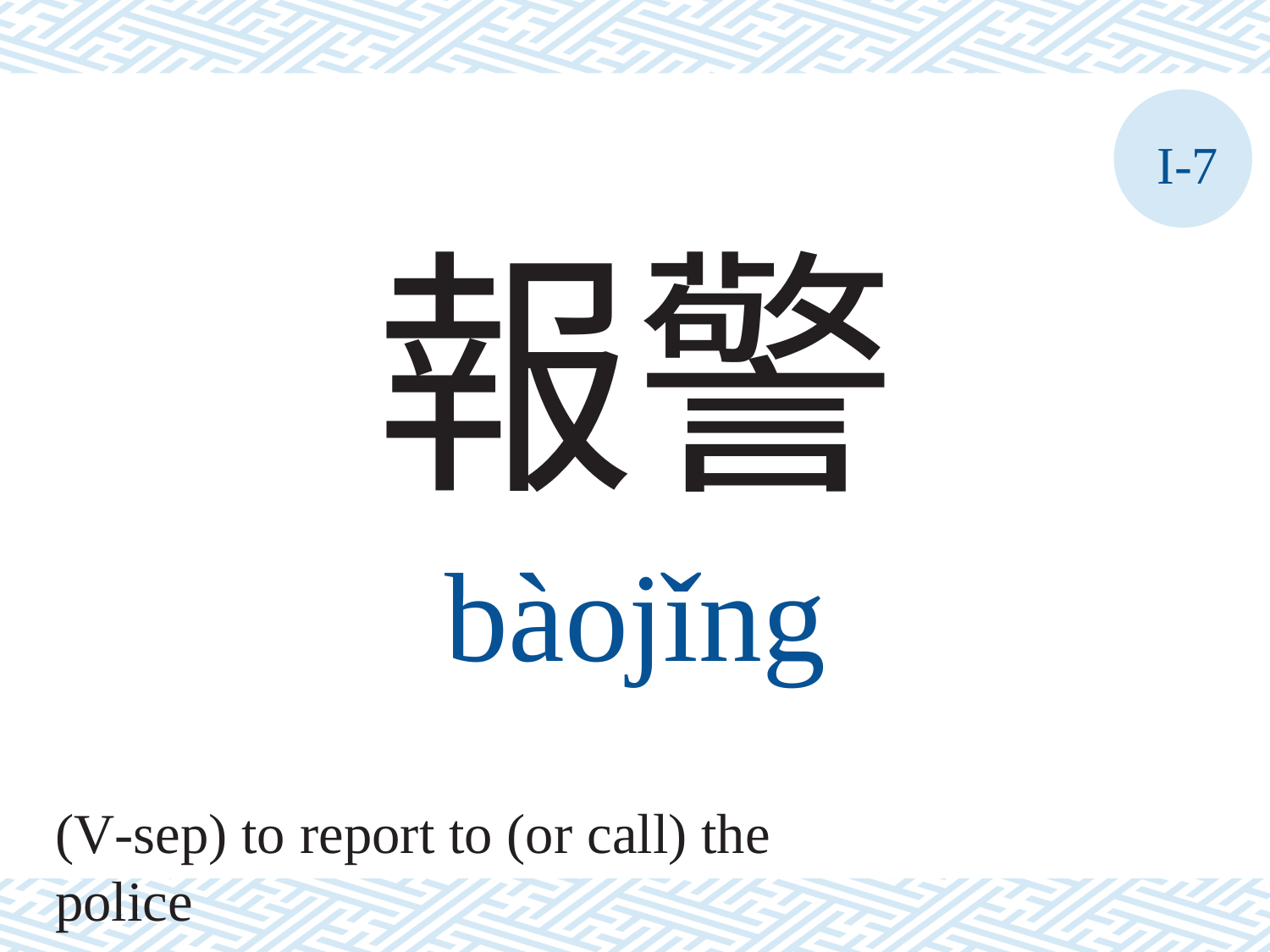

I-7
報警
bàojǐng
(V-sep) to report to (or call) the police